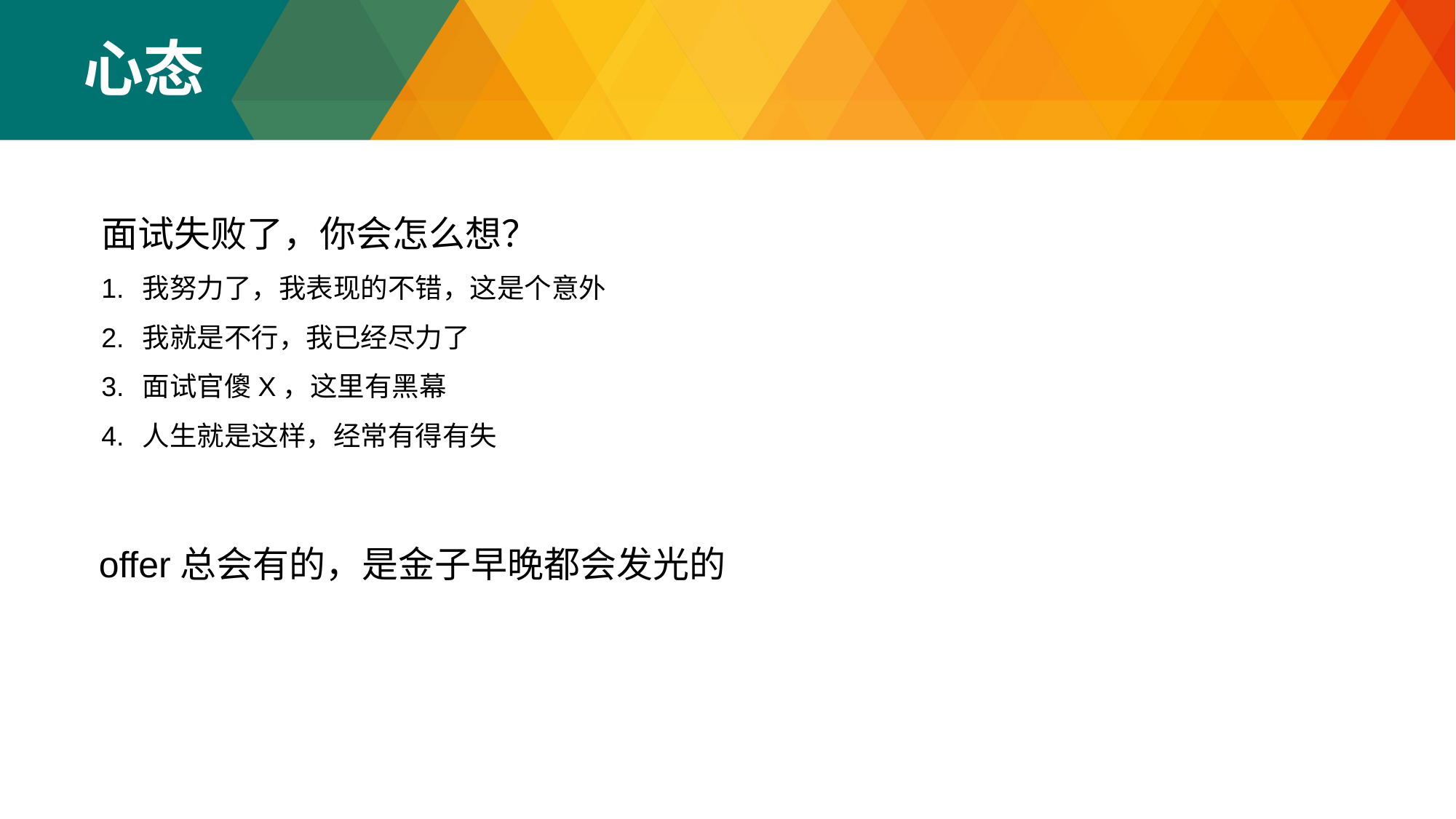

心态
面试失败了，你会怎么想？
我努力了，我表现的不错，这是个意外
我就是不行，我已经尽力了
面试官傻X，这里有黑幕
人生就是这样，经常有得有失

offer总会有的，是金子早晚都会发光的